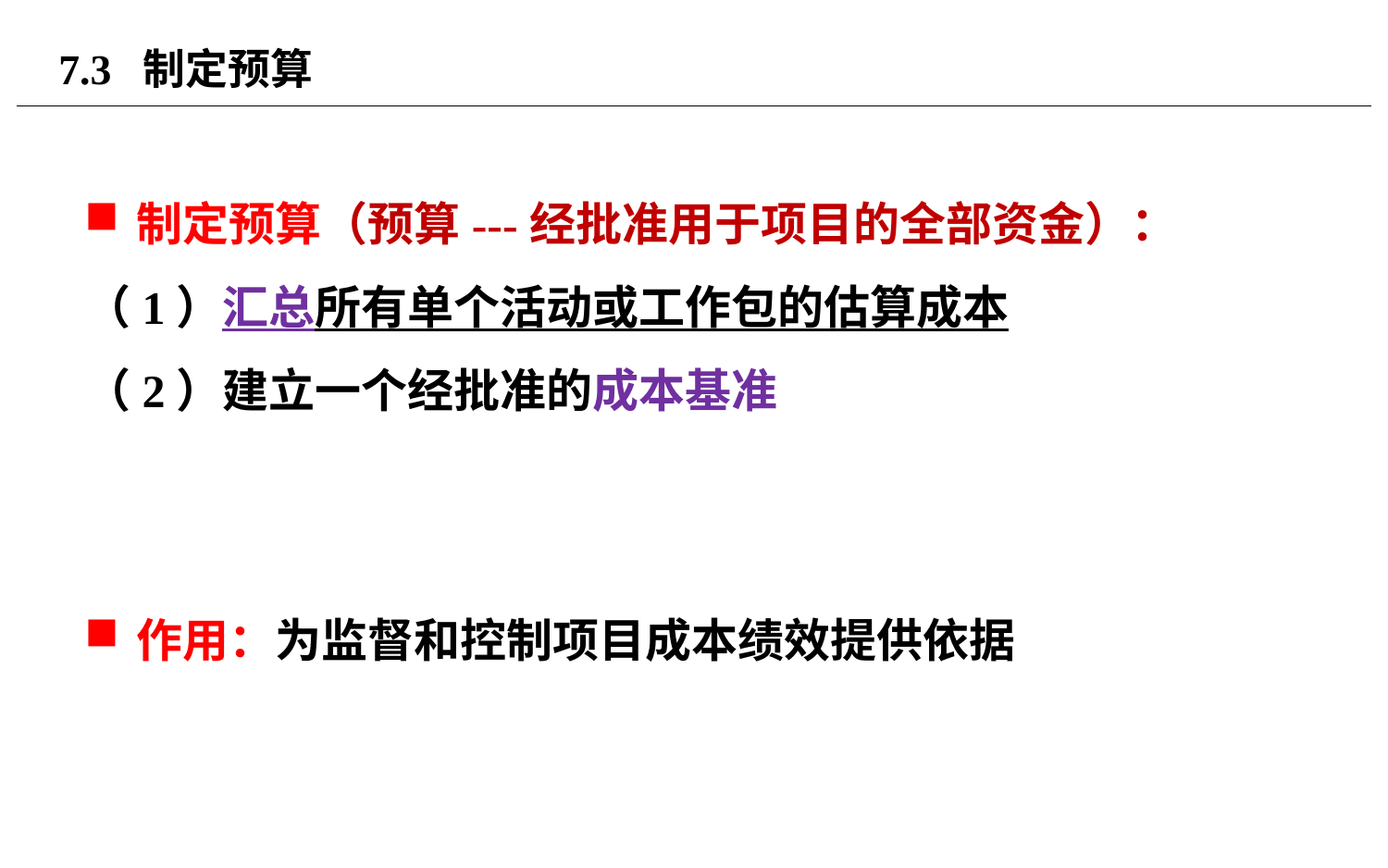

# 7.3  制定预算
制定预算（预算---经批准用于项目的全部资金）：
（1）汇总所有单个活动或工作包的估算成本
（2）建立一个经批准的成本基准

作用：为监督和控制项目成本绩效提供依据